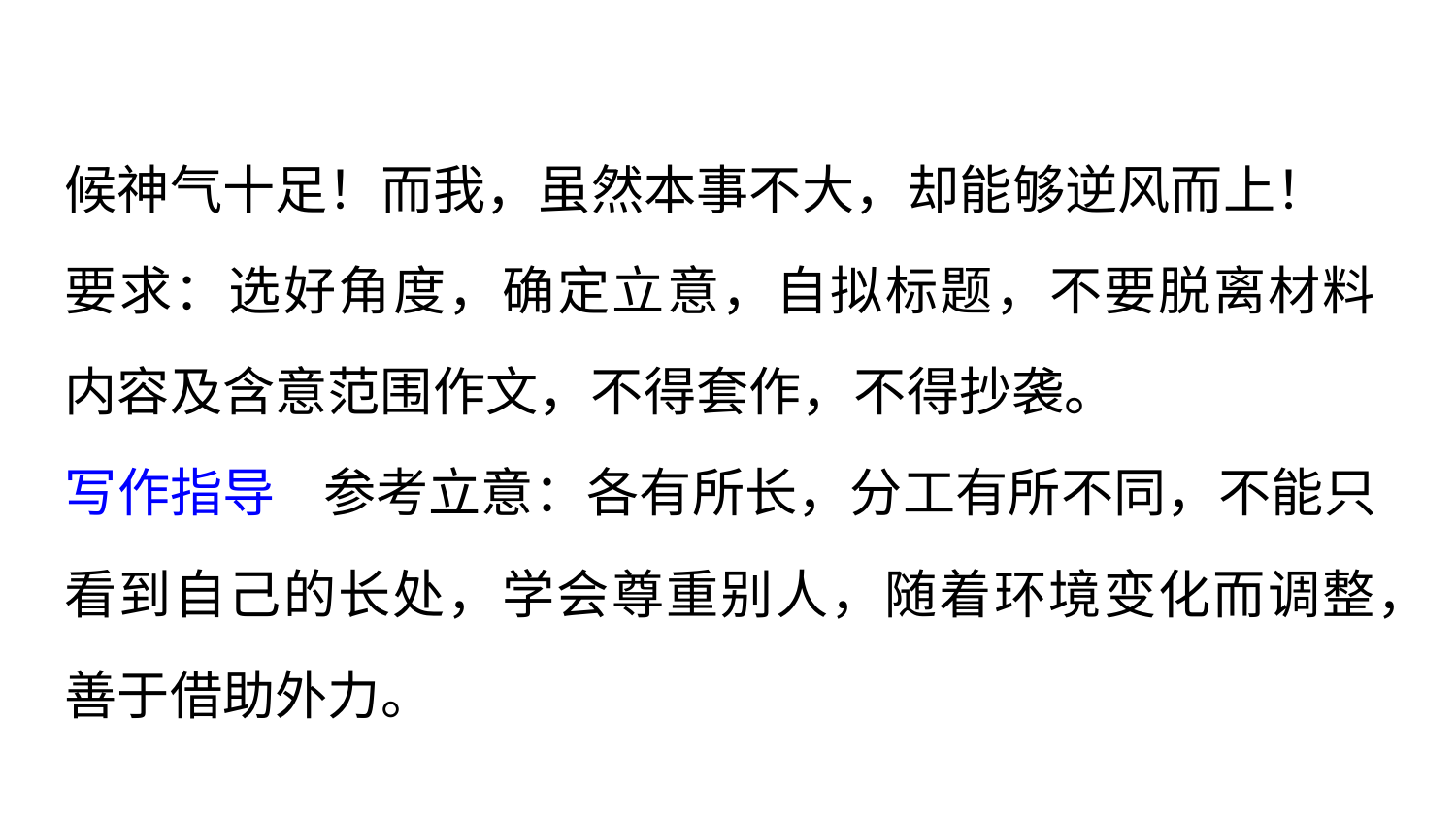

候神气十足！而我，虽然本事不大，却能够逆风而上！
要求：选好角度，确定立意，自拟标题，不要脱离材料内容及含意范围作文，不得套作，不得抄袭。
写作指导    参考立意：各有所长，分工有所不同，不能只看到自己的长处，学会尊重别人，随着环境变化而调整，善于借助外力。